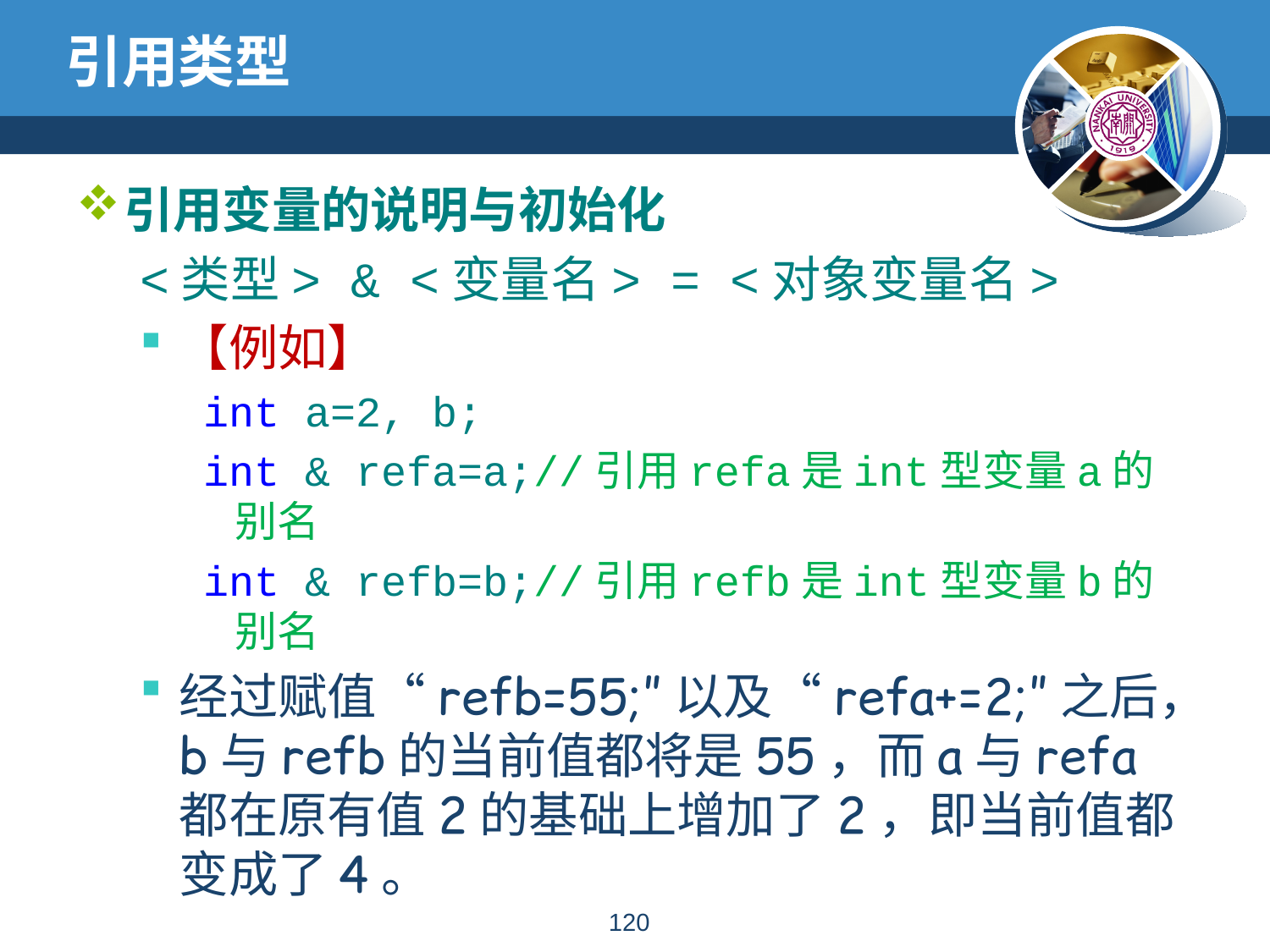

# 引用类型
引用变量的说明与初始化
<类型> & <变量名> = <对象变量名>
【例如】
int a=2, b;
int & refa=a;//引用refa是int型变量a的别名
int & refb=b;//引用refb是int型变量b的别名
经过赋值“refb=55;”以及“refa+=2;”之后，b与refb的当前值都将是55，而a与refa都在原有值2的基础上增加了2，即当前值都变成了4。

120